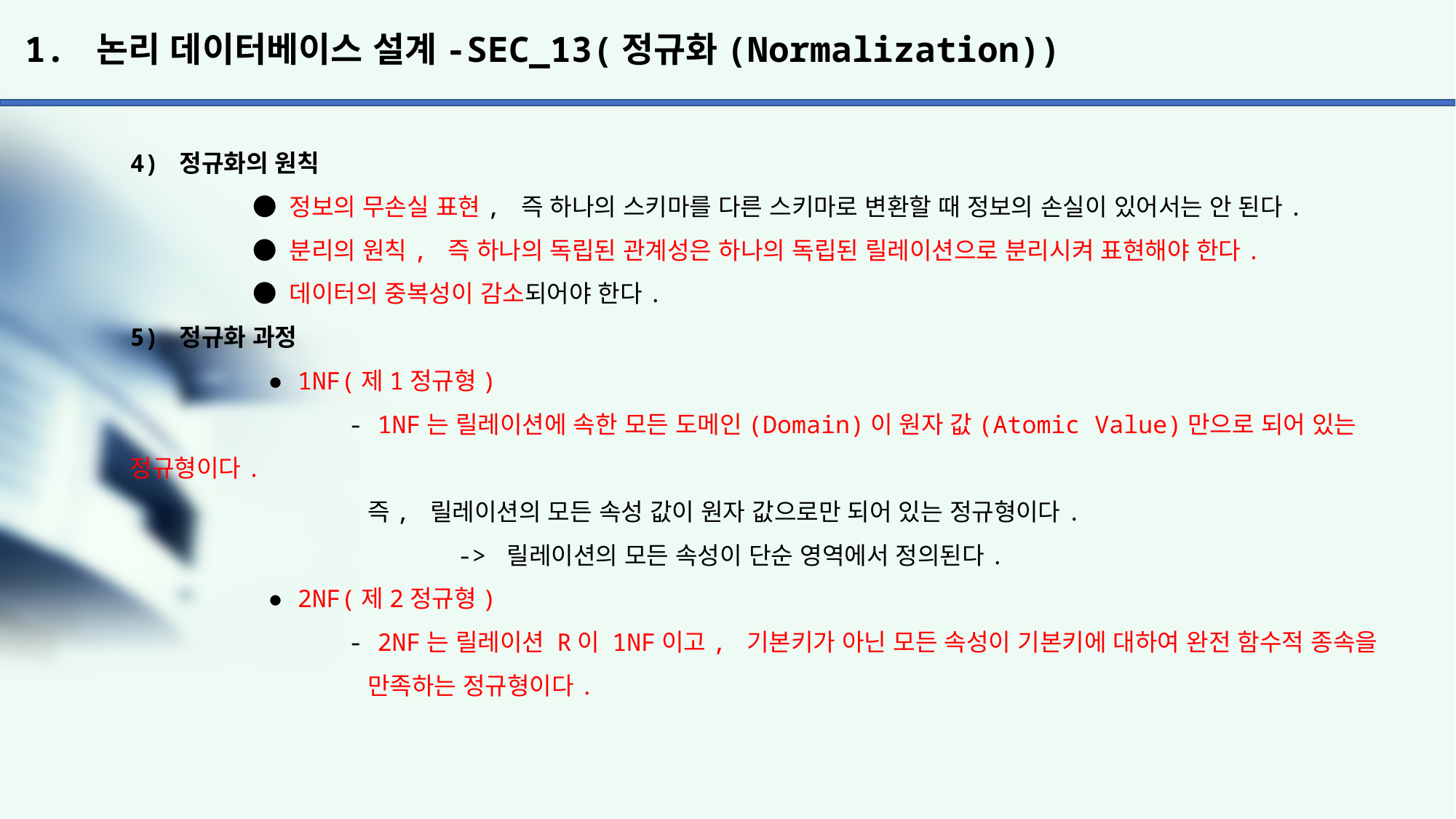

# 1. 논리 데이터베이스 설계-SEC_13(정규화(Normalization))
4) 정규화의 원칙
	  ● 정보의 무손실 표현, 즉 하나의 스키마를 다른 스키마로 변환할 때 정보의 손실이 있어서는 안 된다.
	  ● 분리의 원칙, 즉 하나의 독립된 관계성은 하나의 독립된 릴레이션으로 분리시켜 표현해야 한다.
	  ● 데이터의 중복성이 감소되어야 한다.
5) 정규화 과정
	  ● 1NF(제1정규형)
		- 1NF는 릴레이션에 속한 모든 도메인(Domain)이 원자 값(Atomic Value)만으로 되어 있는 정규형이다.
		  즉, 릴레이션의 모든 속성 값이 원자 값으로만 되어 있는 정규형이다.
			-> 릴레이션의 모든 속성이 단순 영역에서 정의된다.
	  ● 2NF(제2정규형)
		- 2NF는 릴레이션 R이 1NF이고, 기본키가 아닌 모든 속성이 기본키에 대하여 완전 함수적 종속을
		  만족하는 정규형이다.